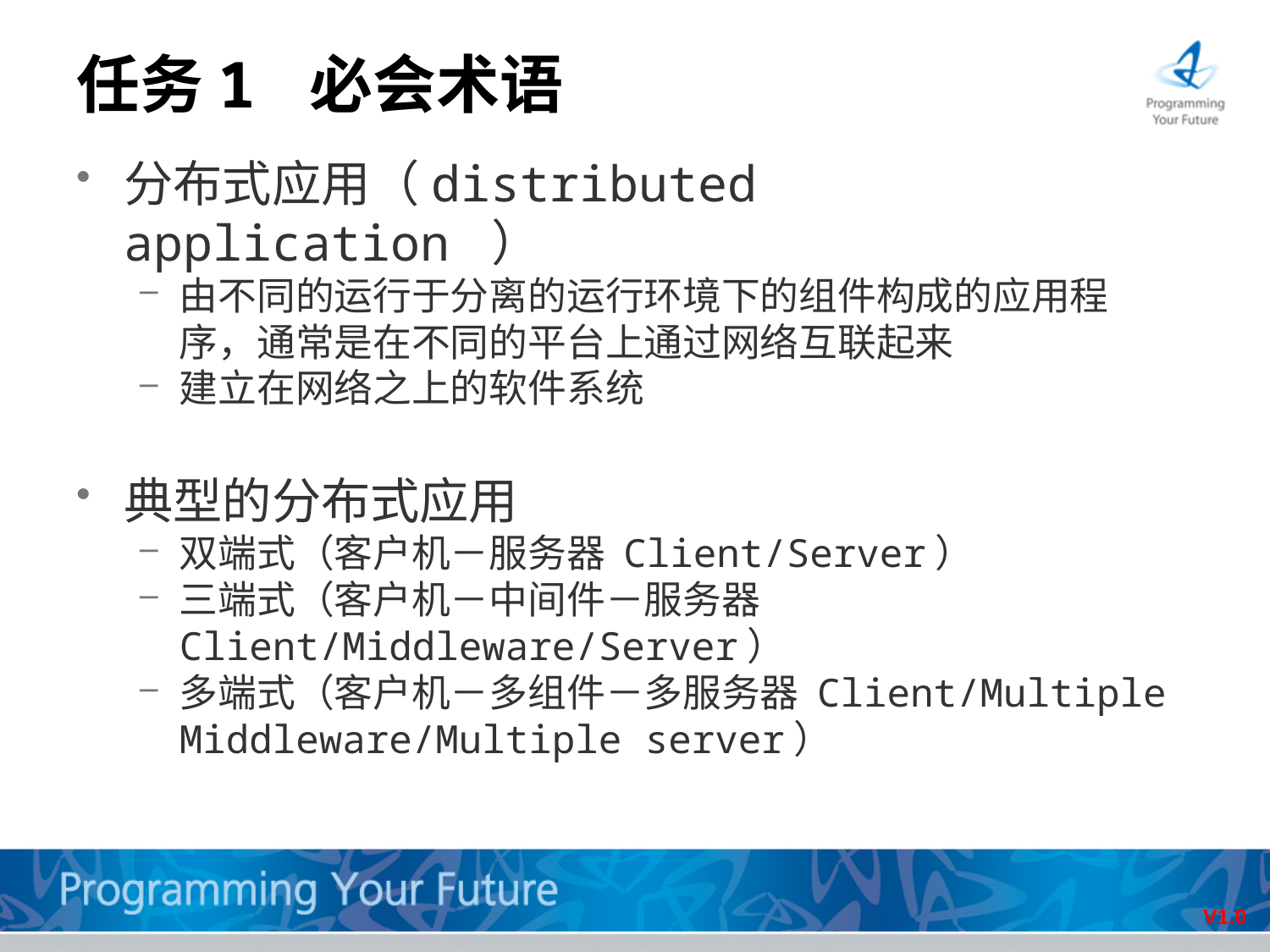

# 任务1 必会术语
分布式应用（distributed application ）
由不同的运行于分离的运行环境下的组件构成的应用程序，通常是在不同的平台上通过网络互联起来
建立在网络之上的软件系统

典型的分布式应用
双端式（客户机－服务器 Client/Server）
三端式（客户机－中间件－服务器 Client/Middleware/Server）
多端式（客户机－多组件－多服务器 Client/Multiple Middleware/Multiple server）